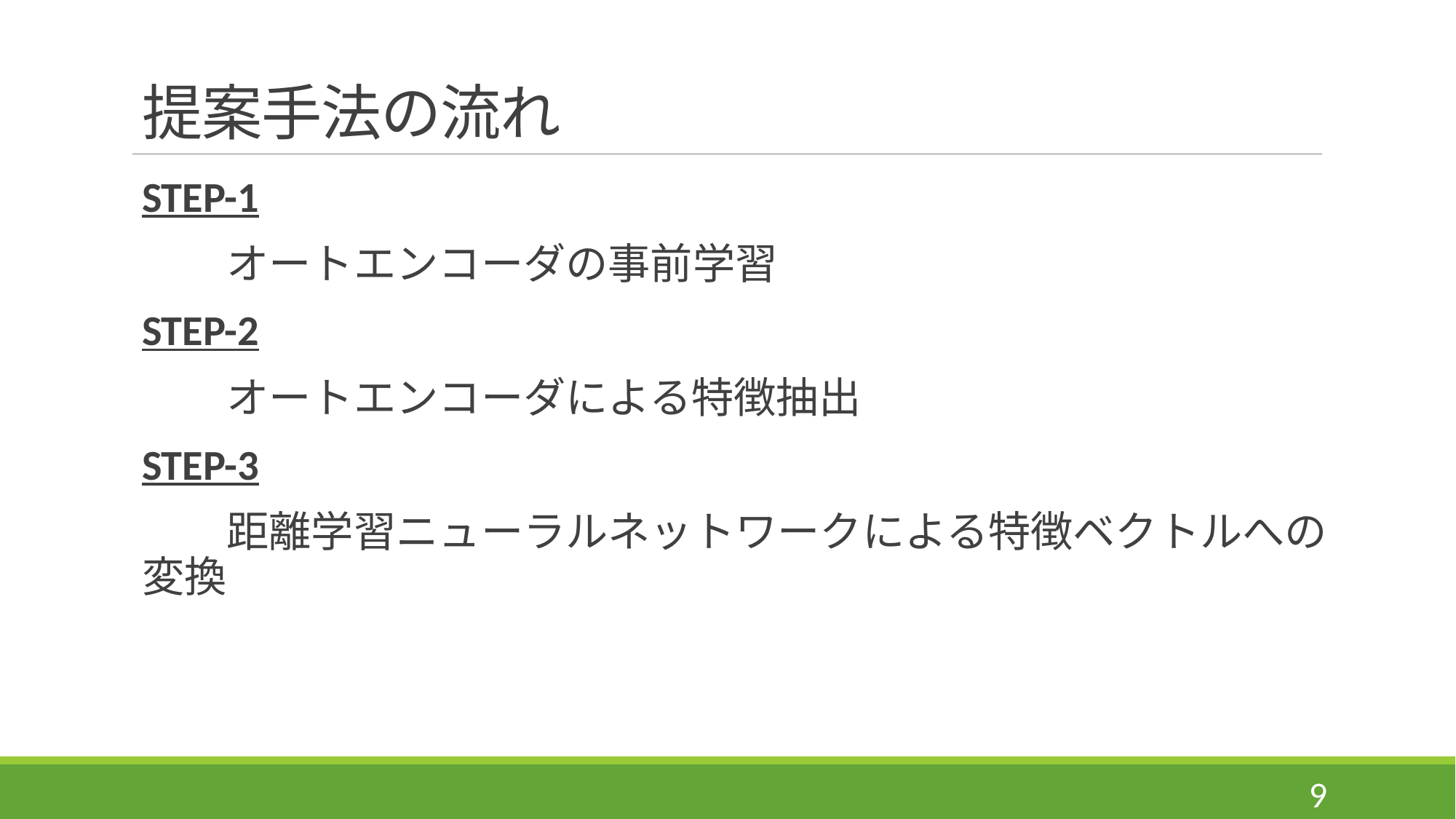

# 提案手法の流れ
STEP-1
　　オートエンコーダの事前学習
STEP-2
　　オートエンコーダによる特徴抽出
STEP-3
　　距離学習ニューラルネットワークによる特徴ベクトルへの変換
9